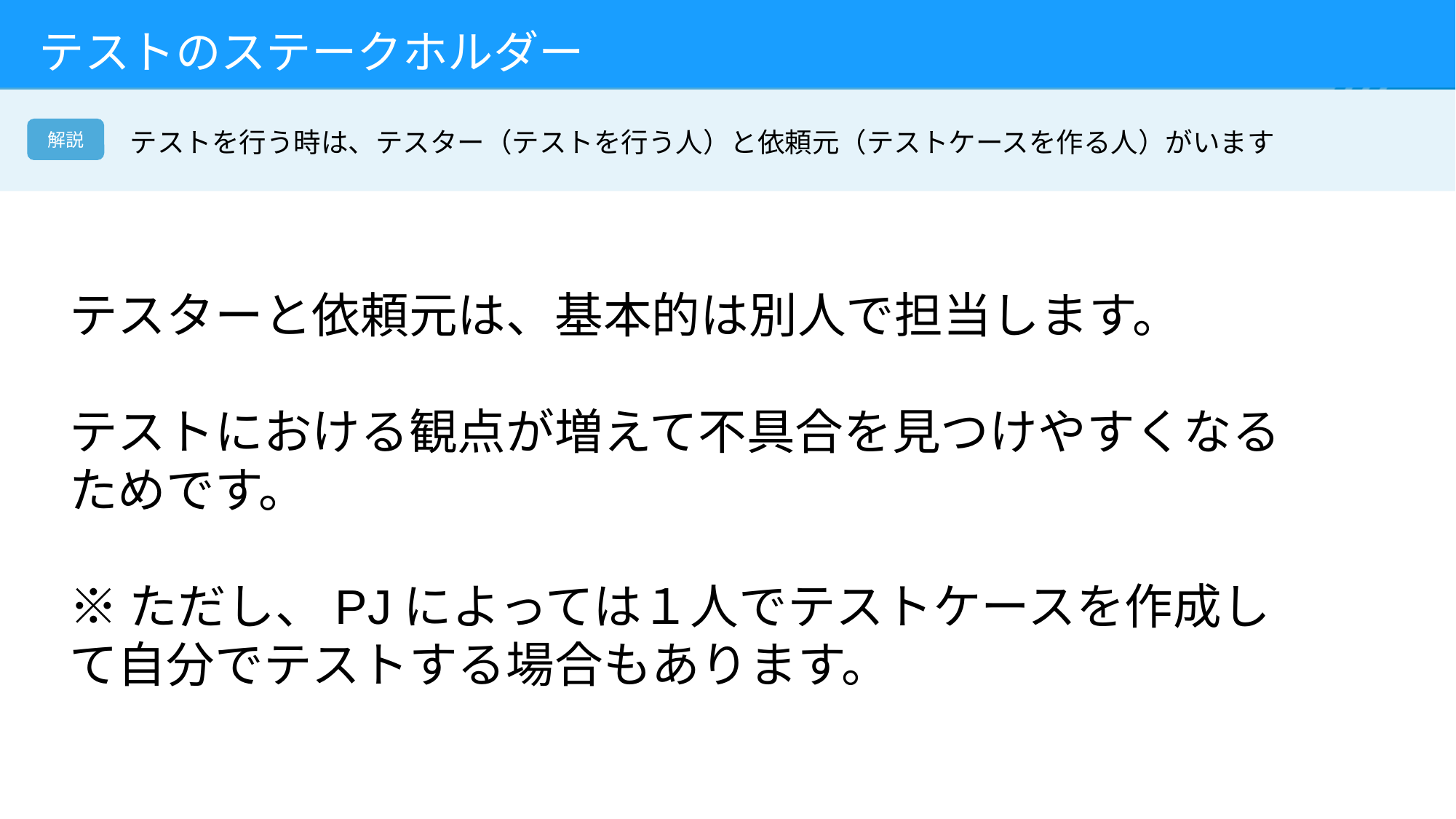

# テストのステークホルダー

解説
テストを行う時は、テスター（テストを行う人）と依頼元（テストケースを作る人）がいます
テスターと依頼元は、基本的は別人で担当します。

テストにおける観点が増えて不具合を見つけやすくなるためです。

※ただし、PJによっては１人でテストケースを作成して自分でテストする場合もあります。